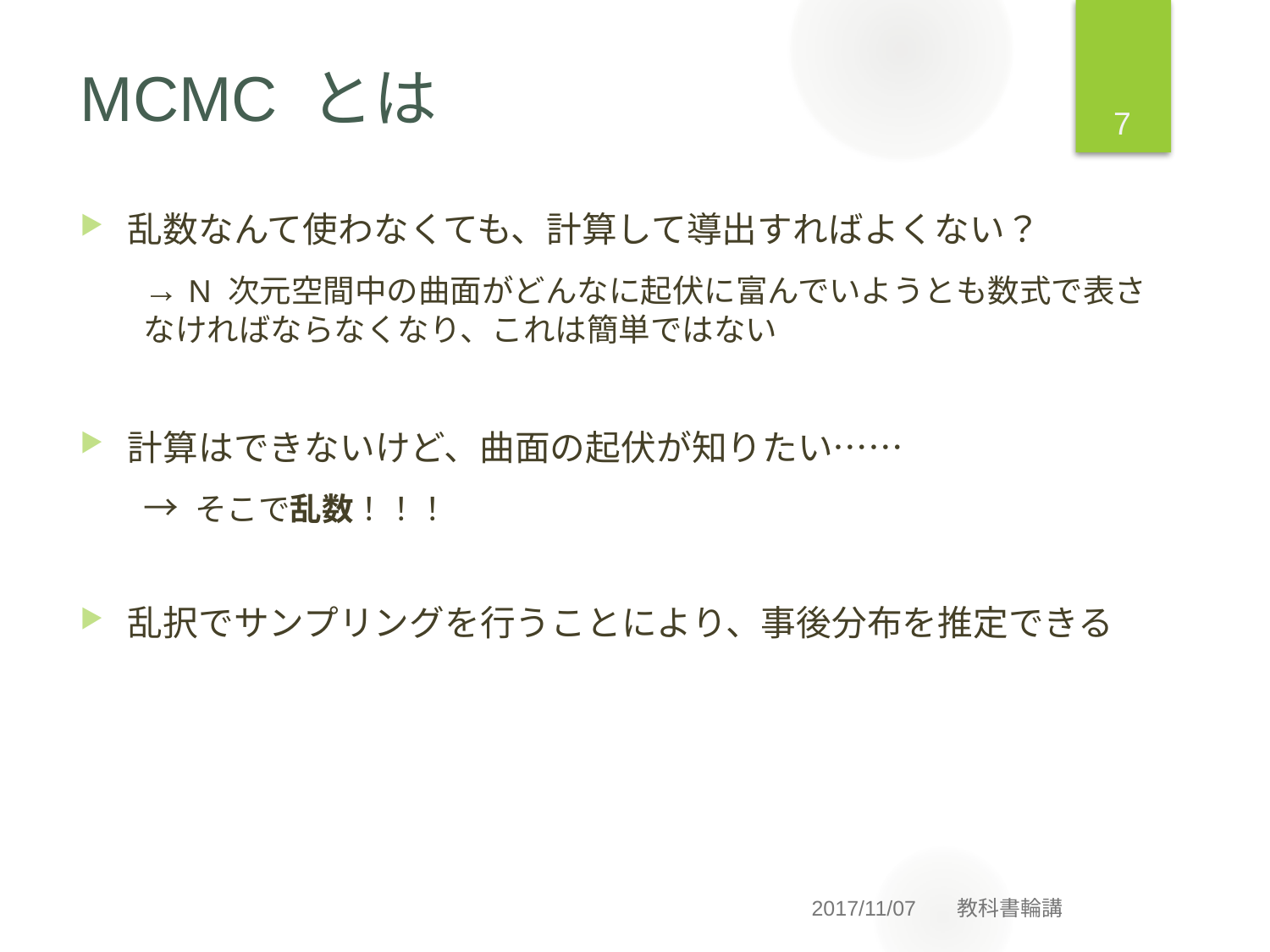

7
# MCMC とは
乱数なんて使わなくても、計算して導出すればよくない？
→ N 次元空間中の曲面がどんなに起伏に富んでいようとも数式で表さなければならなくなり、これは簡単ではない

計算はできないけど、曲面の起伏が知りたい……
→ そこで乱数！！！

乱択でサンプリングを行うことにより、事後分布を推定できる

2017/11/07      教科書輪講